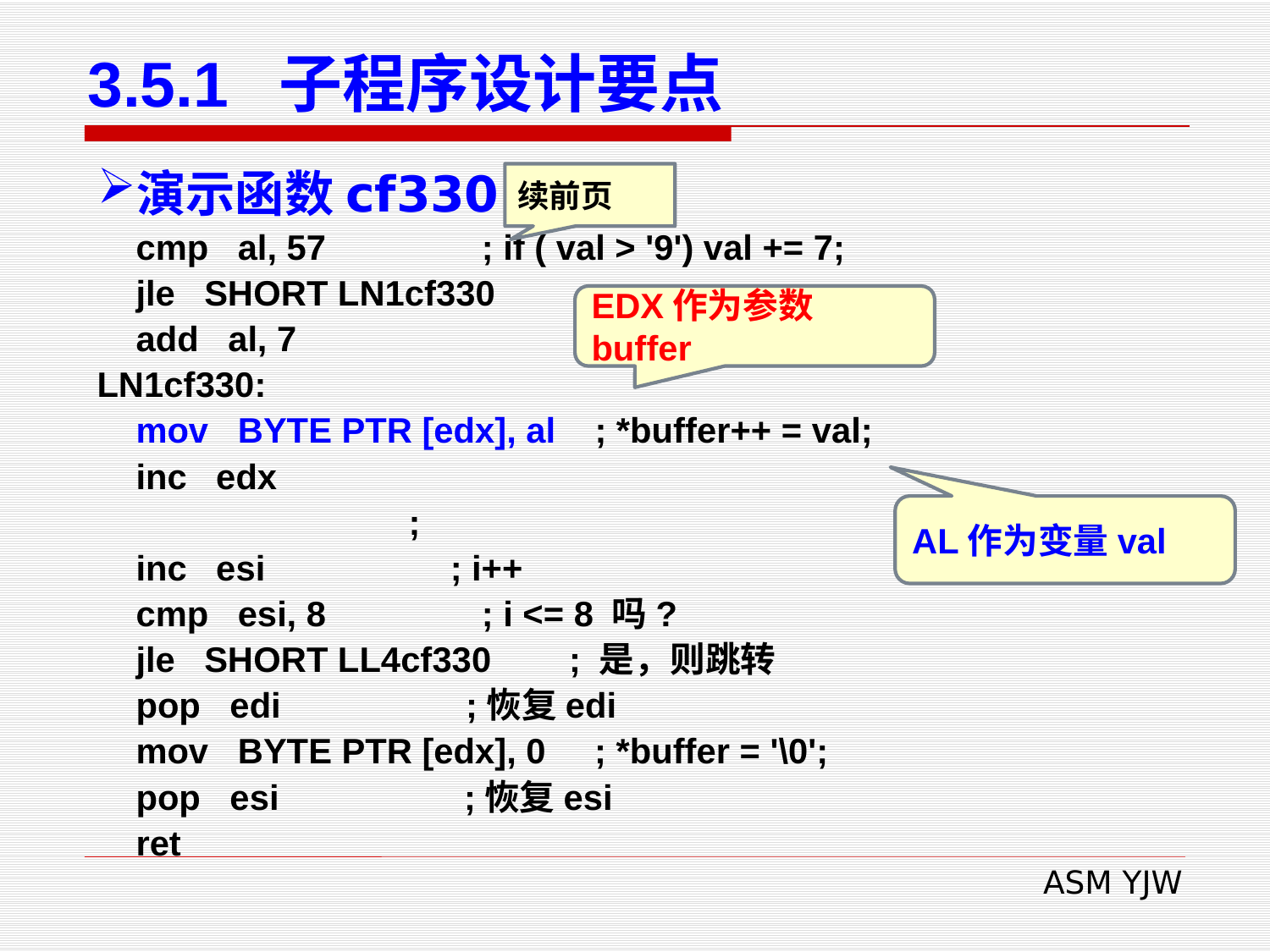

# 3.5.1  子程序设计要点
演示函数cf330
续前页
    cmp   al, 57                ; if ( val > '9') val += 7;
    jle   SHORT LN1cf330
    add   al, 7
LN1cf330:
    mov   BYTE PTR [edx], al    ; *buffer++ = val;
    inc   edx
                                ;
    inc   esi                   ; i++
    cmp   esi, 8                ; i <= 8 吗?
    jle   SHORT LL4cf330        ; 是，则跳转
    pop   edi                   ;恢复edi
    mov   BYTE PTR [edx], 0     ; *buffer = '\0';
    pop   esi                   ;恢复esi
    ret
EDX作为参数buffer
AL作为变量val